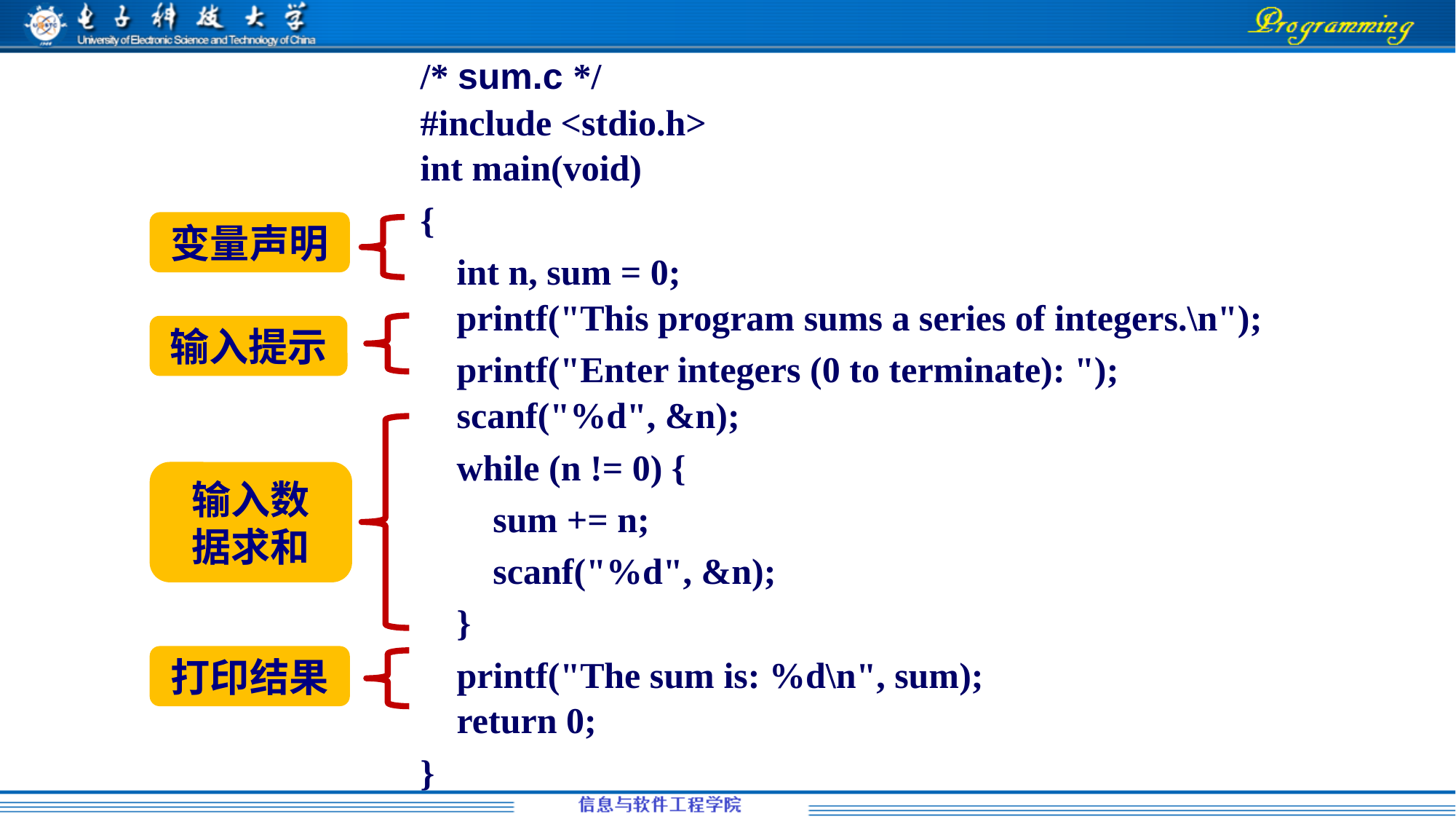

/* sum.c */
#include <stdio.h>
int main(void)
{
    int n, sum = 0;
    printf("This program sums a series of integers.\n");
    printf("Enter integers (0 to terminate): ");
    scanf("%d", &n);
    while (n != 0) {
        sum += n;
        scanf("%d", &n);
    }
    printf("The sum is: %d\n", sum);
    return 0;
}
变量声明

输入提示

输入数
据求和
打印结果